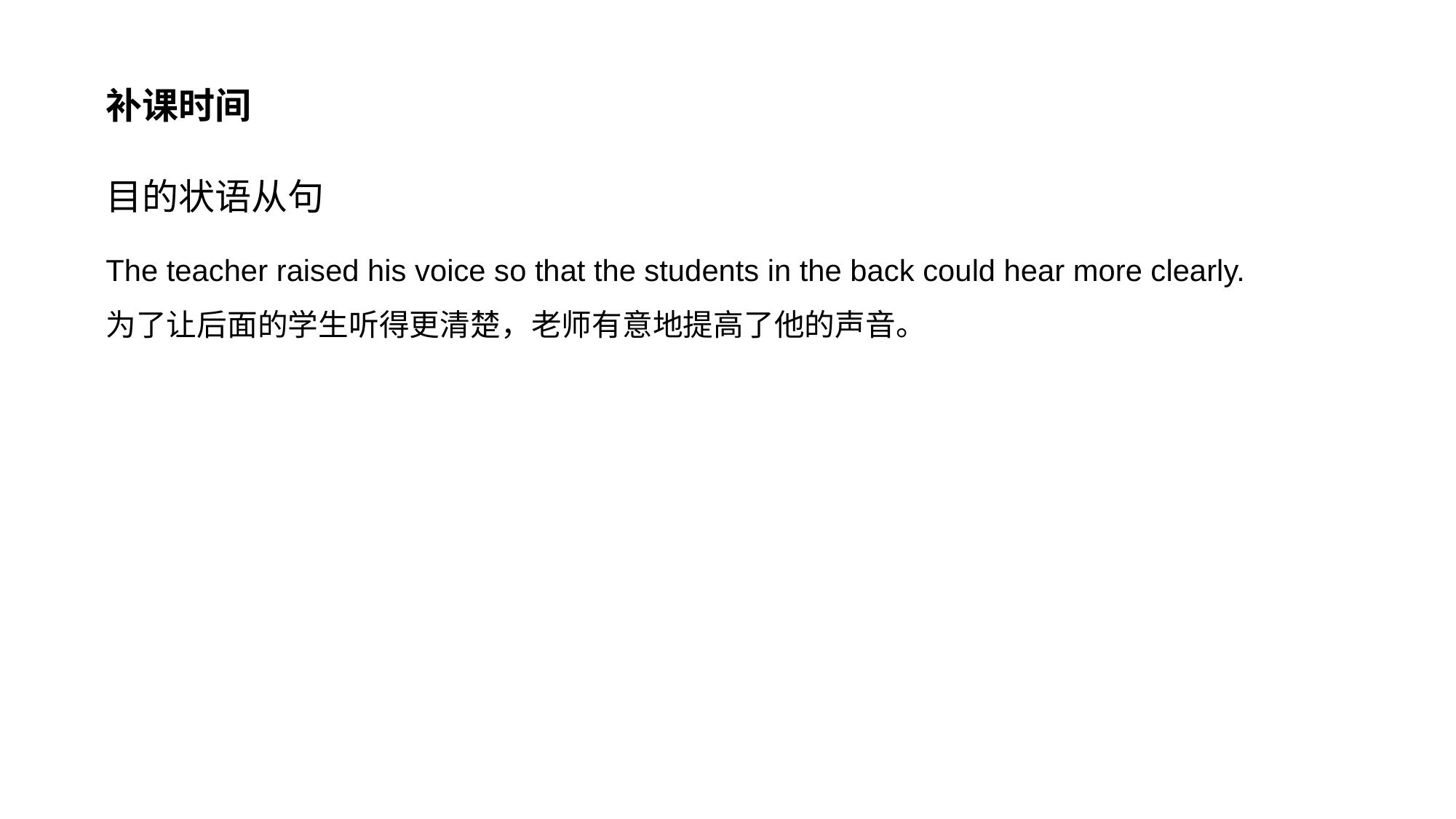

补课时间
目的状语从句
The teacher raised his voice so that the students in the back could hear more clearly.
为了让后面的学生听得更清楚，老师有意地提高了他的声音。